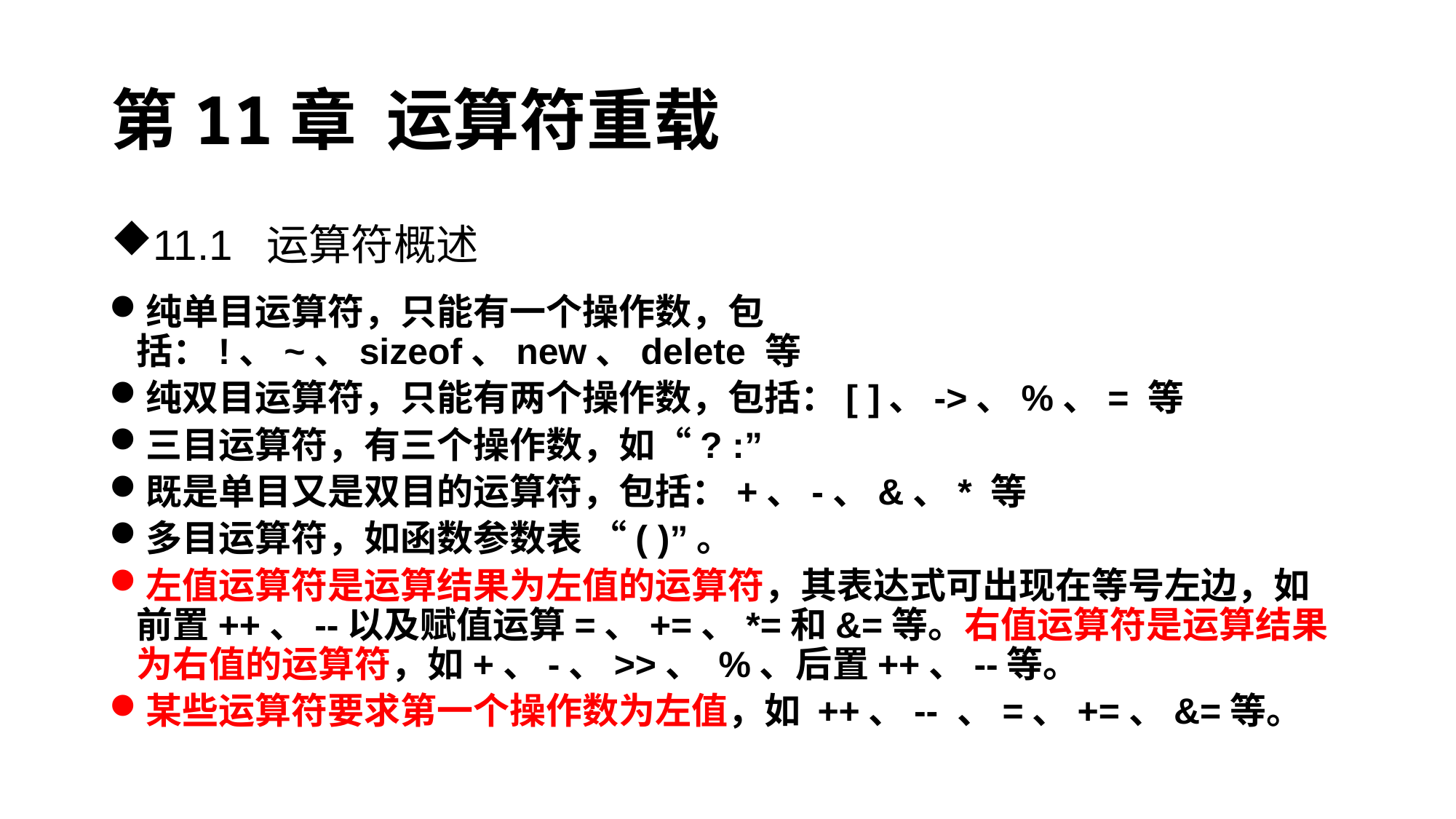

# 第11章  运算符重载
11.1  运算符概述
纯单目运算符，只能有一个操作数，包括：!、~、sizeof、new、delete 等
纯双目运算符，只能有两个操作数，包括：[ ]、->、%、= 等
三目运算符，有三个操作数，如“? :”
既是单目又是双目的运算符，包括：+、-、&、* 等
多目运算符，如函数参数表 “( )”。
左值运算符是运算结果为左值的运算符，其表达式可出现在等号左边，如前置++、--以及赋值运算=、+=、*=和&=等。右值运算符是运算结果为右值的运算符，如+、-、>>、 %、后置++、--等。
某些运算符要求第一个操作数为左值，如 ++、-- 、=、+=、&=等。